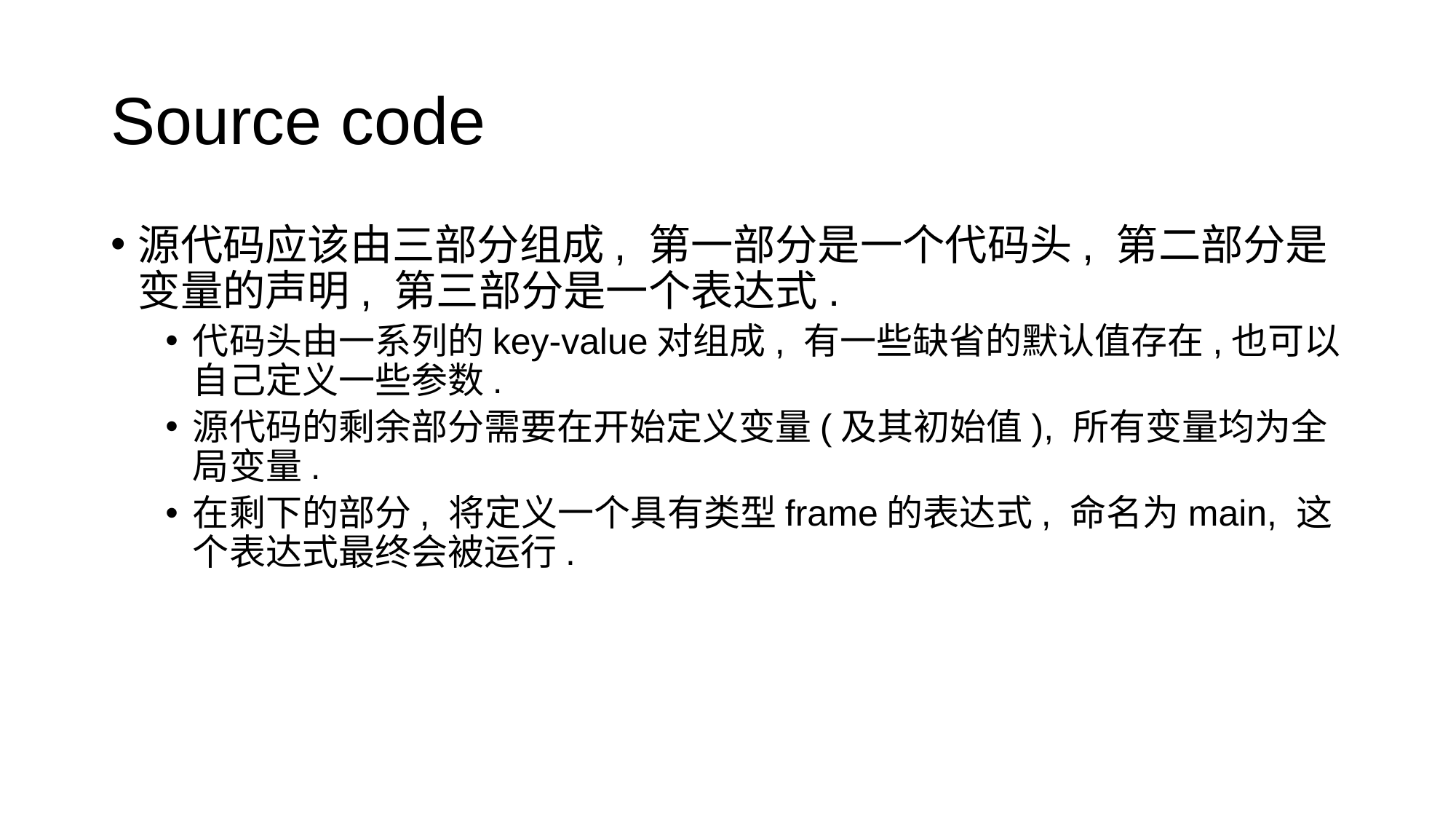

# Source code
源代码应该由三部分组成, 第一部分是一个代码头, 第二部分是变量的声明, 第三部分是一个表达式.
代码头由一系列的key-value对组成, 有一些缺省的默认值存在,也可以自己定义一些参数.
源代码的剩余部分需要在开始定义变量(及其初始值), 所有变量均为全局变量.
在剩下的部分, 将定义一个具有类型frame的表达式, 命名为main, 这个表达式最终会被运行.